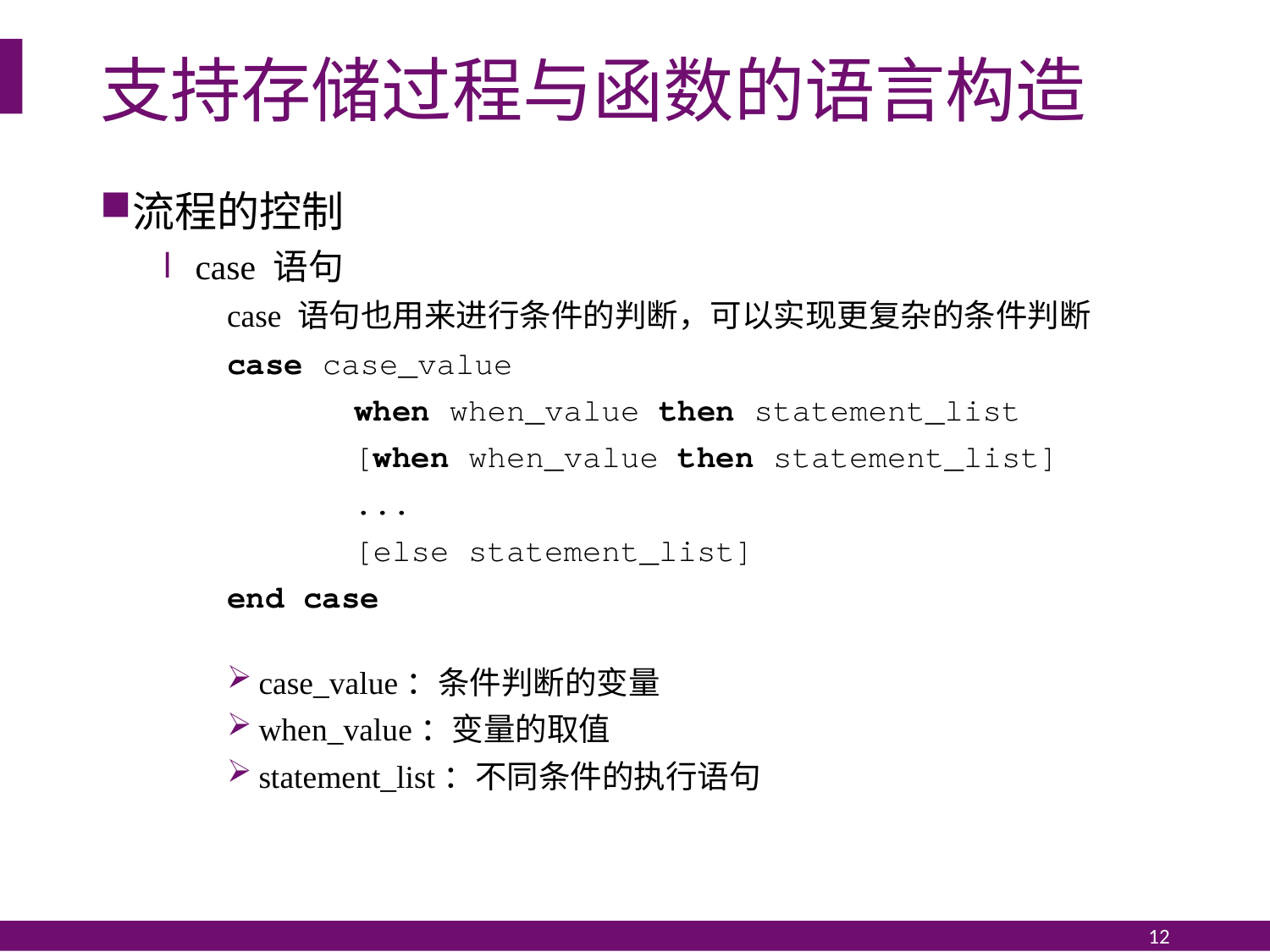

# 支持存储过程与函数的语言构造
流程的控制
case 语句
case 语句也用来进行条件的判断，可以实现更复杂的条件判断
case case_value
	when when_value then statement_list
	[when when_value then statement_list]
  	...
  	[else statement_list]
end case

case_value：条件判断的变量
when_value：变量的取值
statement_list：不同条件的执行语句

12